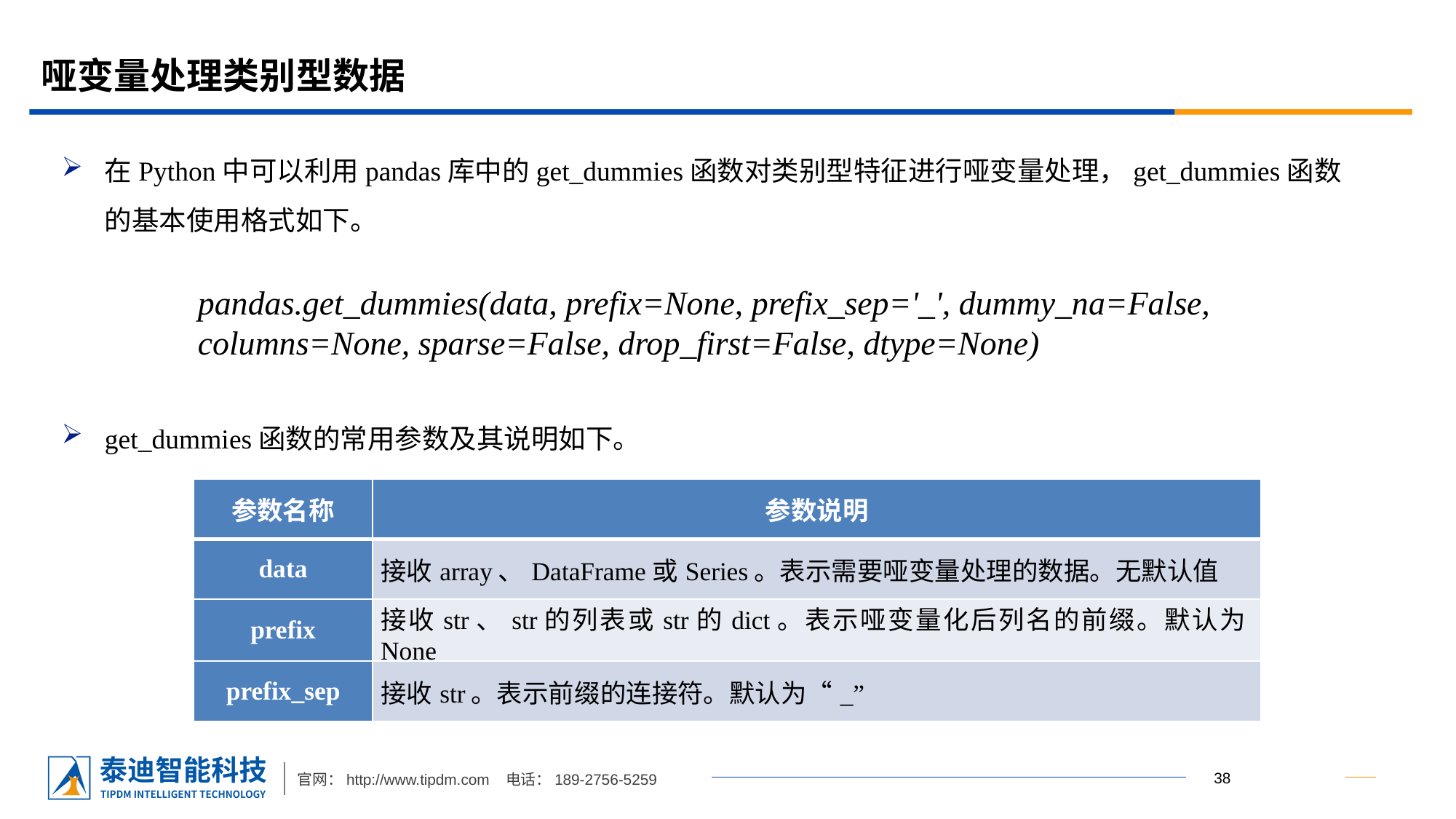

# 哑变量处理类别型数据
在Python中可以利用pandas库中的get_dummies函数对类别型特征进行哑变量处理，get_dummies函数的基本使用格式如下。

get_dummies函数的常用参数及其说明如下。

pandas.get_dummies(data, prefix=None, prefix_sep='_', dummy_na=False, columns=None, sparse=False, drop_first=False, dtype=None)

| 参数名称 | 参数说明 |
| --- | --- |
| data | 接收array、DataFrame或Series。表示需要哑变量处理的数据。无默认值 |
| prefix | 接收str、str的列表或str的dict。表示哑变量化后列名的前缀。默认为None |
| prefix\_sep | 接收str。表示前缀的连接符。默认为“\_” |